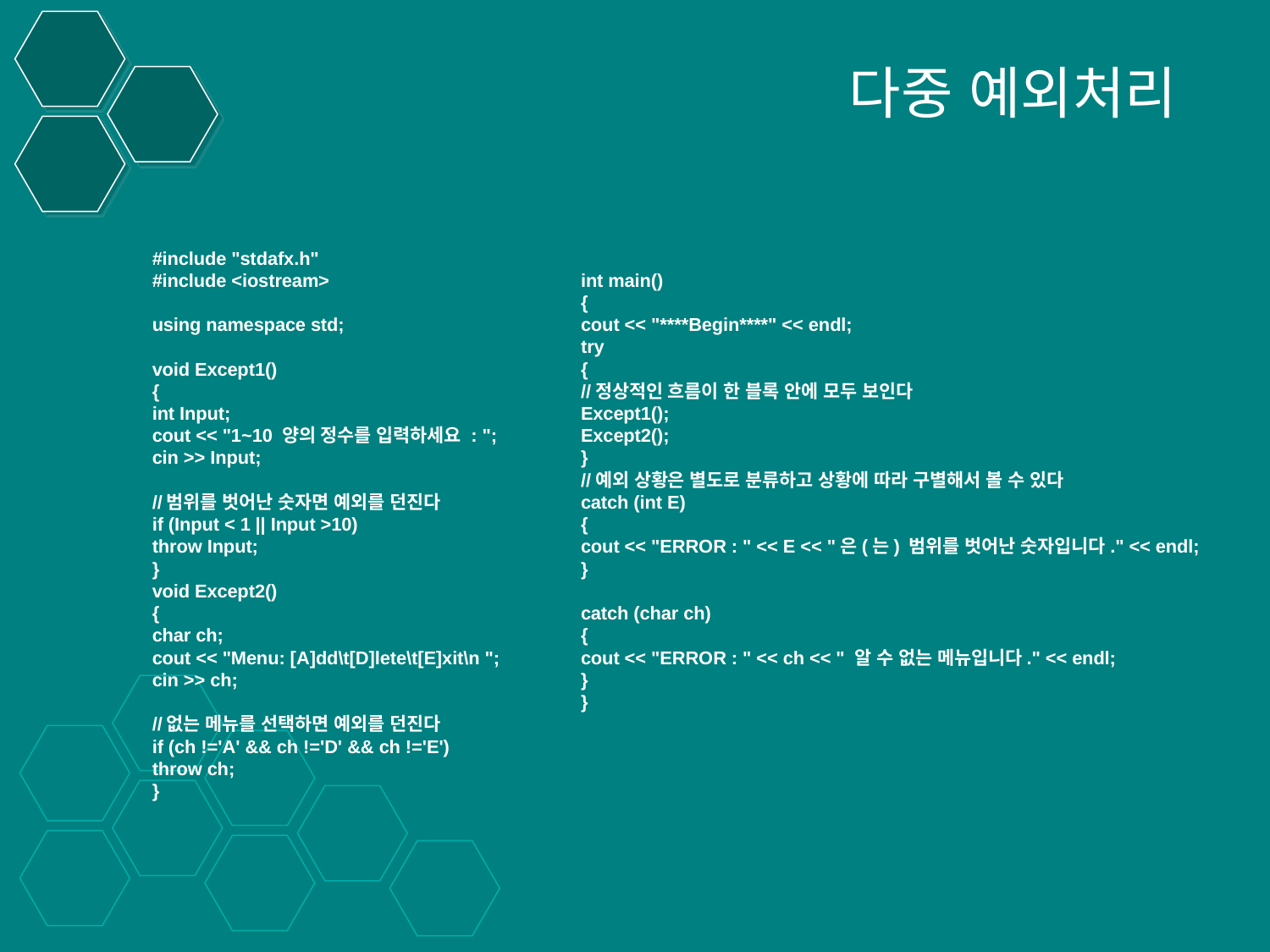

# 다중 예외처리
#include "stdafx.h"
#include <iostream>

using namespace std;

void Except1()
{
int Input;
cout << "1~10 양의 정수를 입력하세요 : ";
cin >> Input;

//범위를 벗어난 숫자면 예외를 던진다
if (Input < 1 || Input >10)
throw Input;
}
void Except2()
{
char ch;
cout << "Menu: [A]dd\t[D]lete\t[E]xit\n ";
cin >> ch;

//없는 메뉴를 선택하면 예외를 던진다
if (ch !='A' && ch !='D' && ch !='E')
throw ch;
}

int main()
{
cout << "****Begin****" << endl;
try
{
//정상적인 흐름이 한 블록 안에 모두 보인다
Except1();
Except2();
}
//예외 상황은 별도로 분류하고 상황에 따라 구별해서 볼 수 있다
catch (int E)
{
cout << "ERROR : " << E << "은(는) 범위를 벗어난 숫자입니다." << endl;
}

catch (char ch)
{
cout << "ERROR : " << ch << " 알 수 없는 메뉴입니다." << endl;
}
}